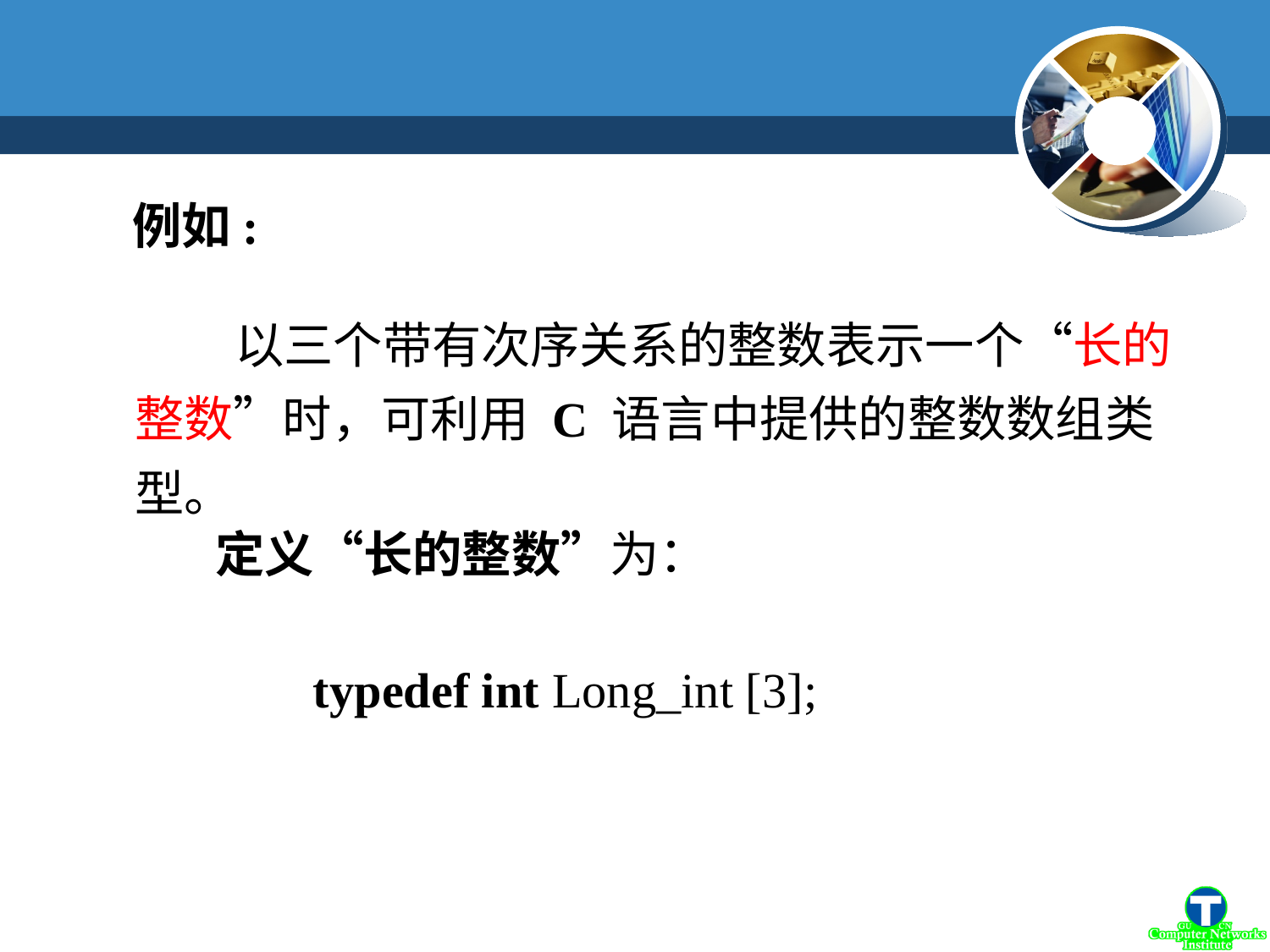

例如:
        以三个带有次序关系的整数表示一个“长的整数”时，可利用 C 语言中提供的整数数组类型。
定义“长的整数”为：
 typedef int Long_int [3];